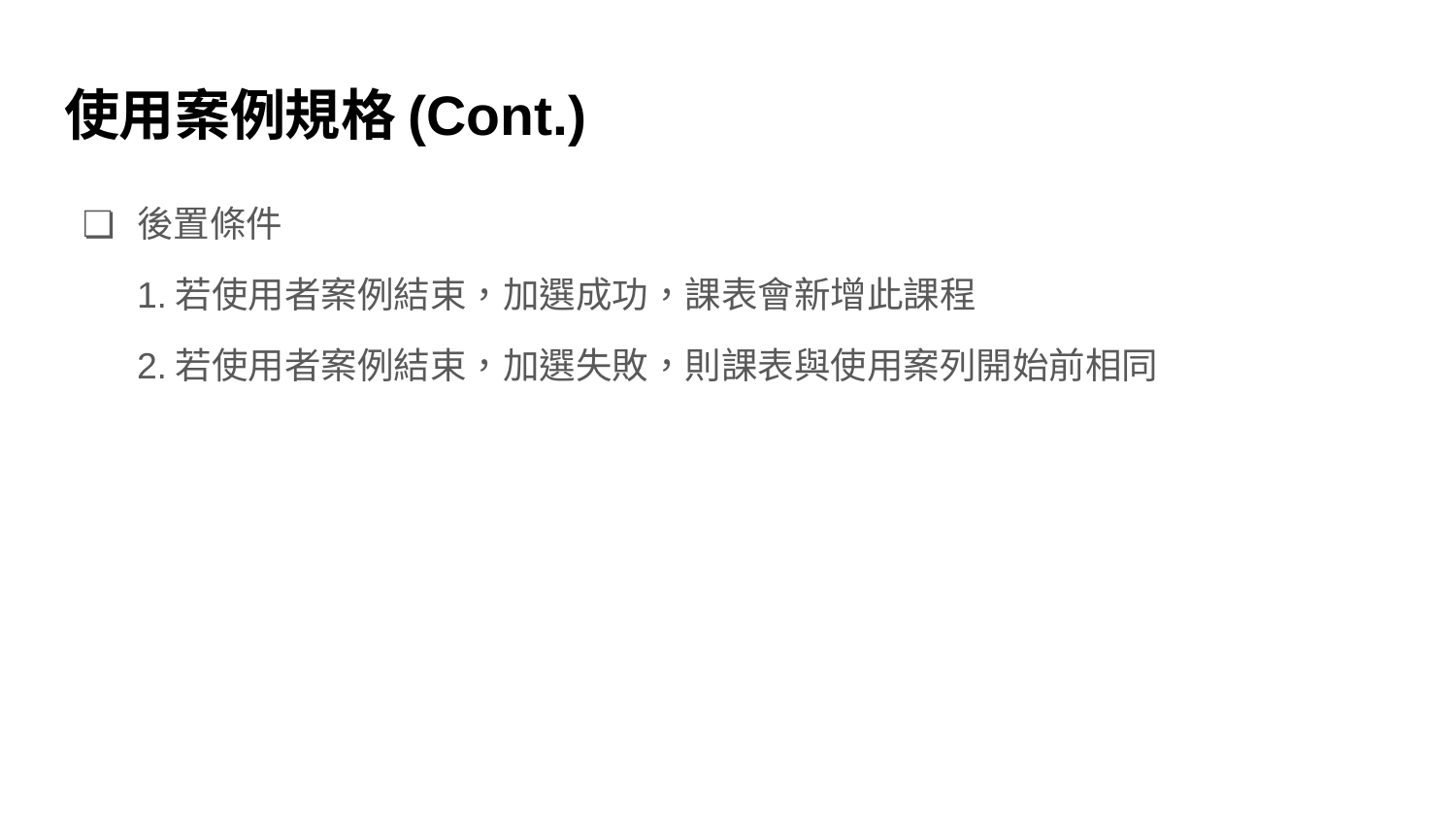

# 使用案例規格(Cont.)
後置條件
1.若使用者案例結束，加選成功，課表會新增此課程
2.若使用者案例結束，加選失敗，則課表與使用案列開始前相同